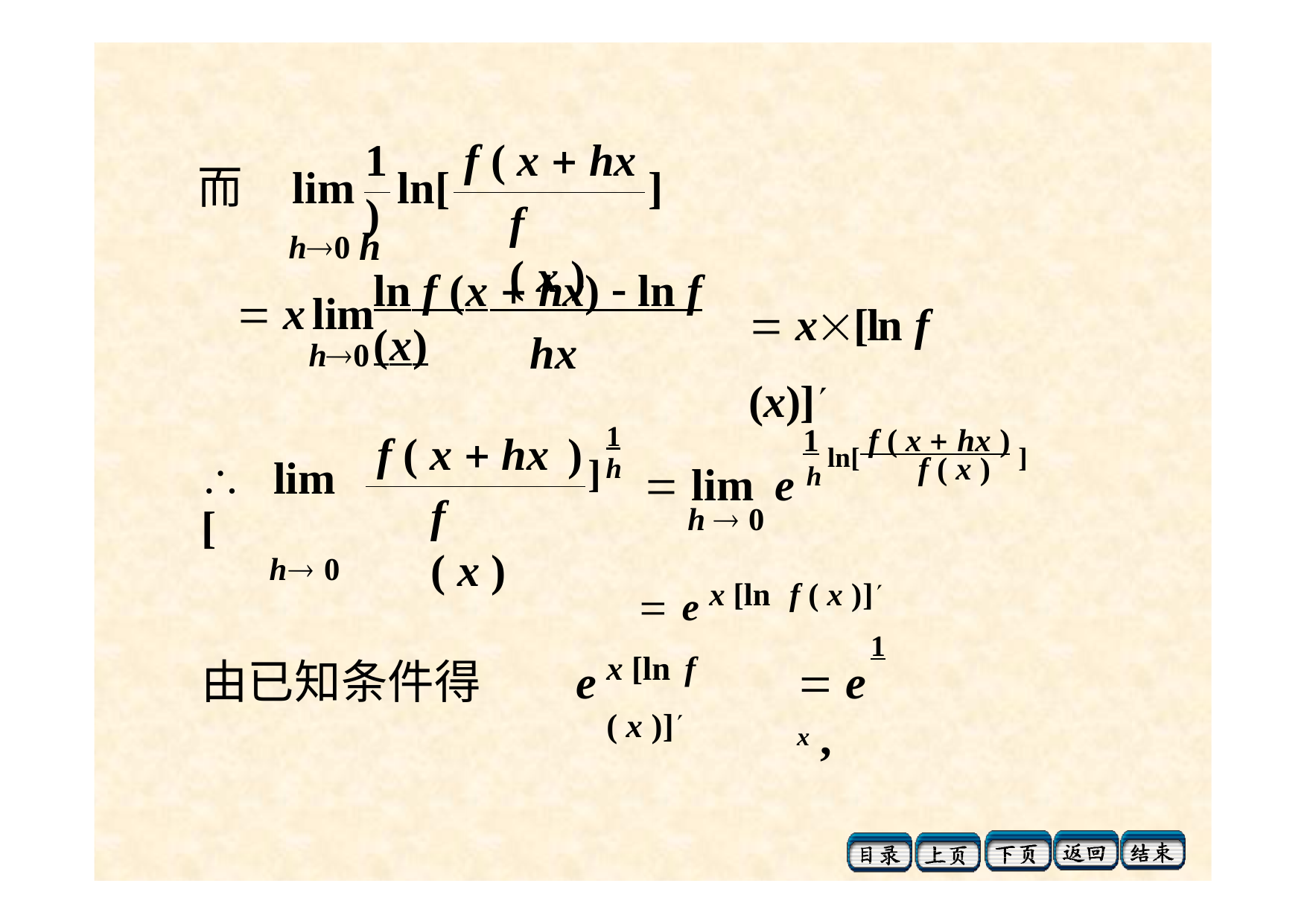

1	f ( x + hx )
而	lim
ln[	]
h→0 h
f ( x )

ln f (x + hx) − ln f (x)
= x	lim
h→0
= x×[ln f (x)]′
hx
1 ln[ f ( x + hx ) ]
f ( x + hx )
1
]h
f ( x )
∴	lim [
h→ 0
=	lim	e h
f ( x )

h → 0
=	e x [ln	f ( x )]′
1
x [ln	f ( x )]′
由已知条件得
e
= e x ,